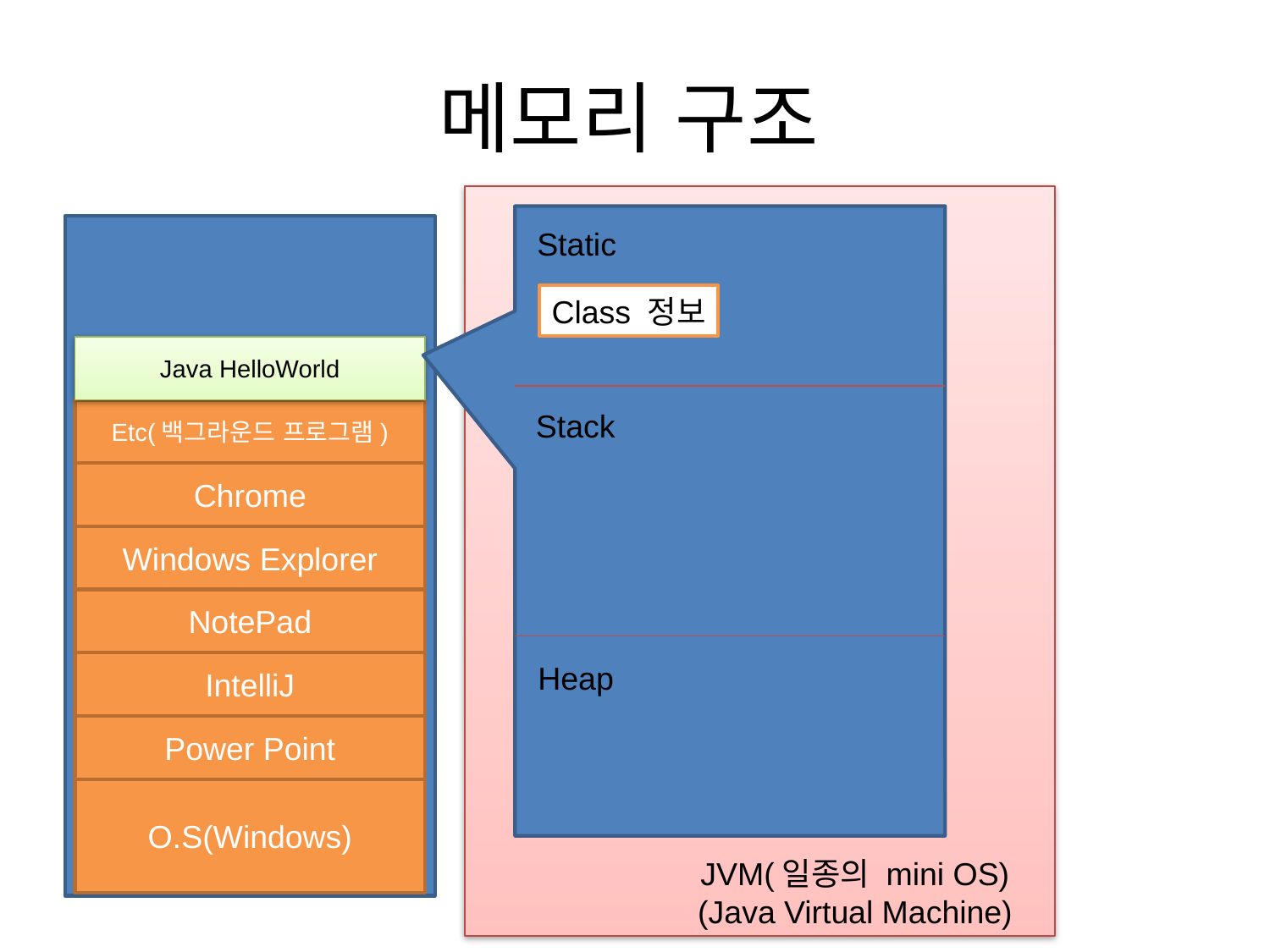

# 메모리 구조

Static
Class 정보
Java HelloWorld
Etc(백그라운드 프로그램)
Stack
Chrome
Windows Explorer
NotePad
Heap
IntelliJ
Power Point
O.S(Windows)
JVM(일종의 mini OS)
(Java Virtual Machine)